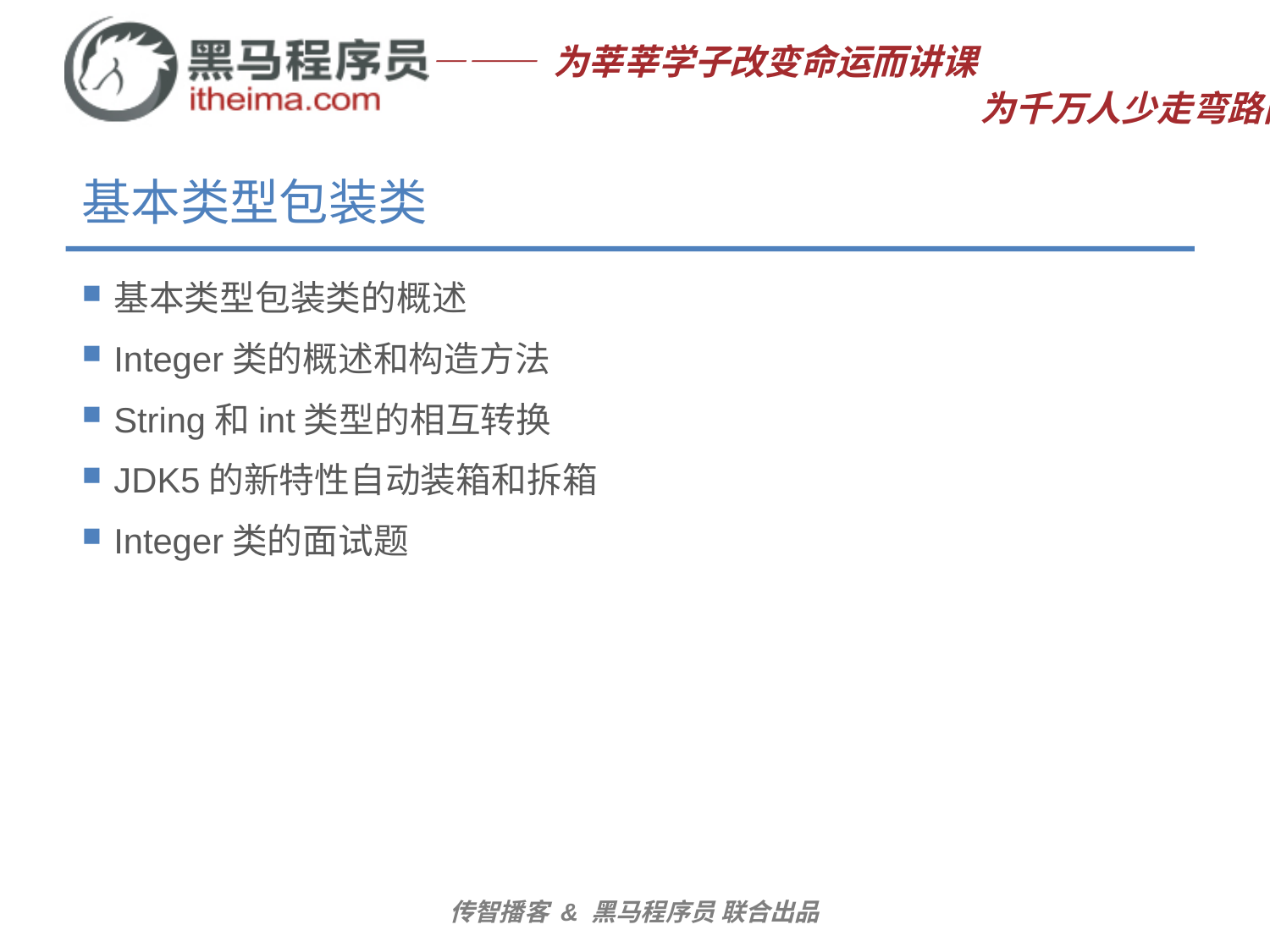

# 基本类型包装类
基本类型包装类的概述
Integer类的概述和构造方法
String和int类型的相互转换
JDK5的新特性自动装箱和拆箱
Integer类的面试题